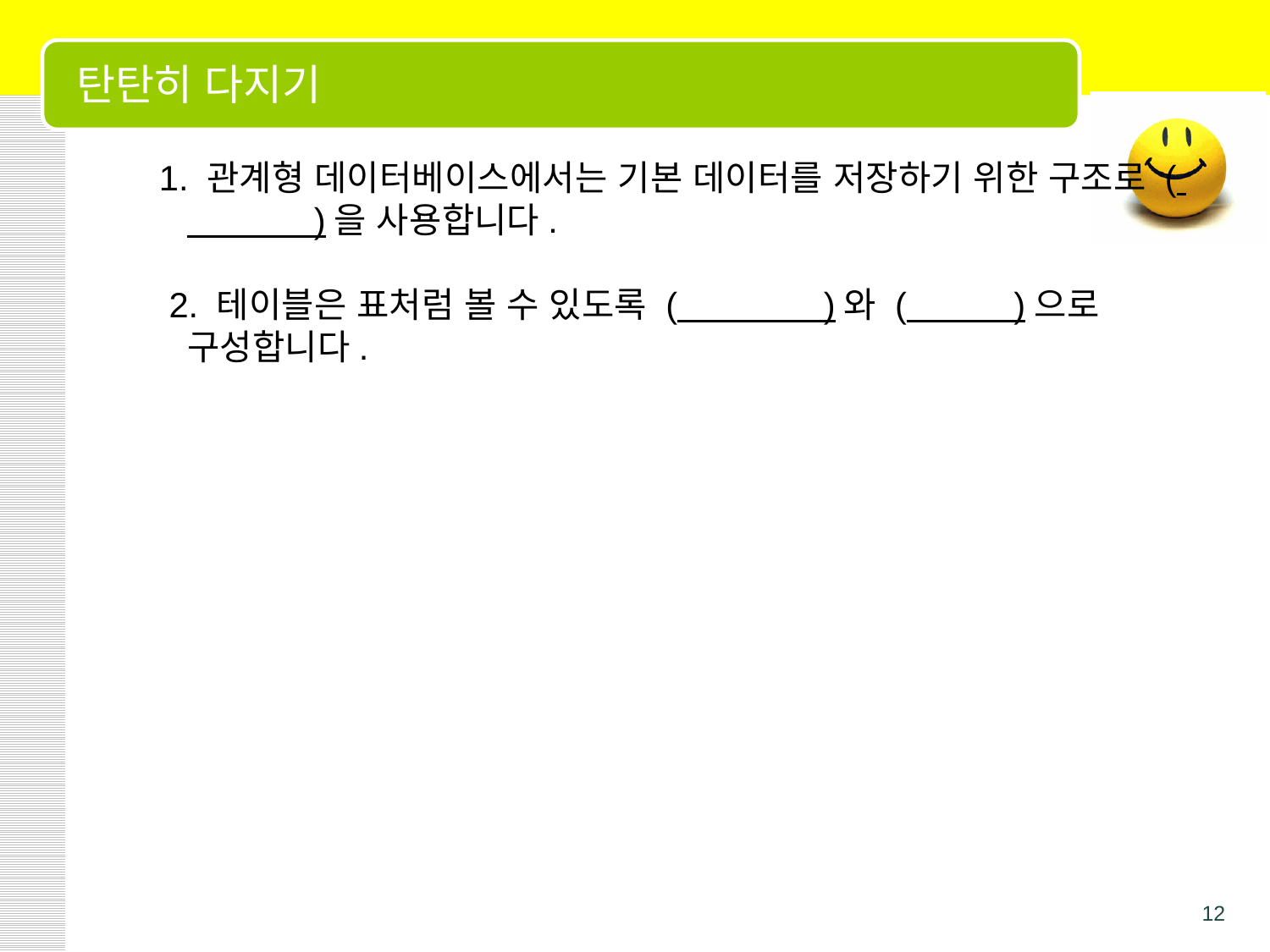

# 탄탄히 다지기
  1. 관계형 데이터베이스에서는 기본 데이터를 저장하기 위한 구조로 (               )을 사용합니다.
   2. 테이블은 표처럼 볼 수 있도록 (               )와 (           )으로 구성합니다.